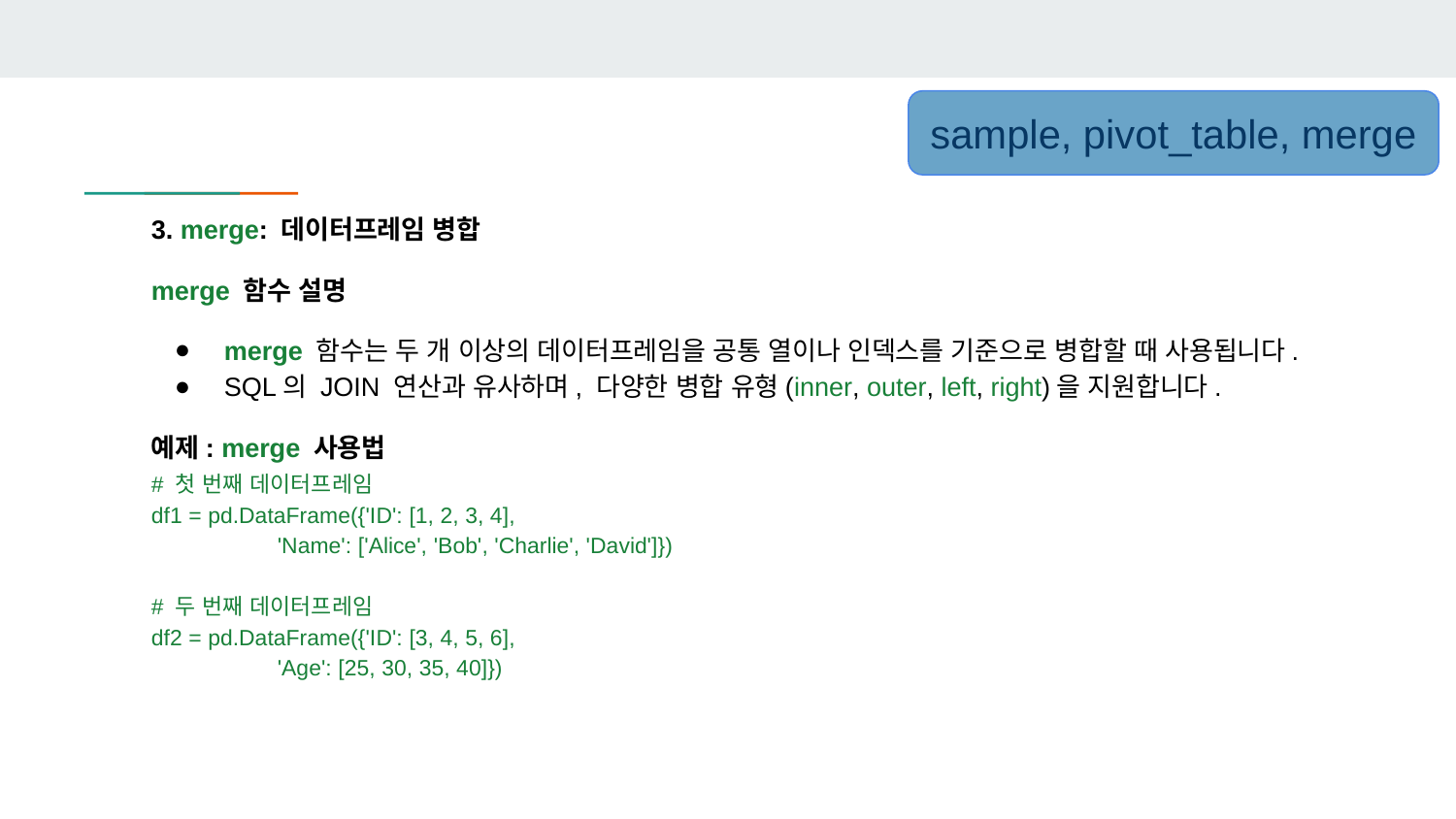

sample, pivot_table, merge
3. merge: 데이터프레임 병합
merge 함수 설명
merge 함수는 두 개 이상의 데이터프레임을 공통 열이나 인덱스를 기준으로 병합할 때 사용됩니다.
SQL의 JOIN 연산과 유사하며, 다양한 병합 유형(inner, outer, left, right)을 지원합니다.
예제: merge 사용법
# 첫 번째 데이터프레임
df1 = pd.DataFrame({'ID': [1, 2, 3, 4],
                    'Name': ['Alice', 'Bob', 'Charlie', 'David']})

# 두 번째 데이터프레임
df2 = pd.DataFrame({'ID': [3, 4, 5, 6],
                    'Age': [25, 30, 35, 40]})